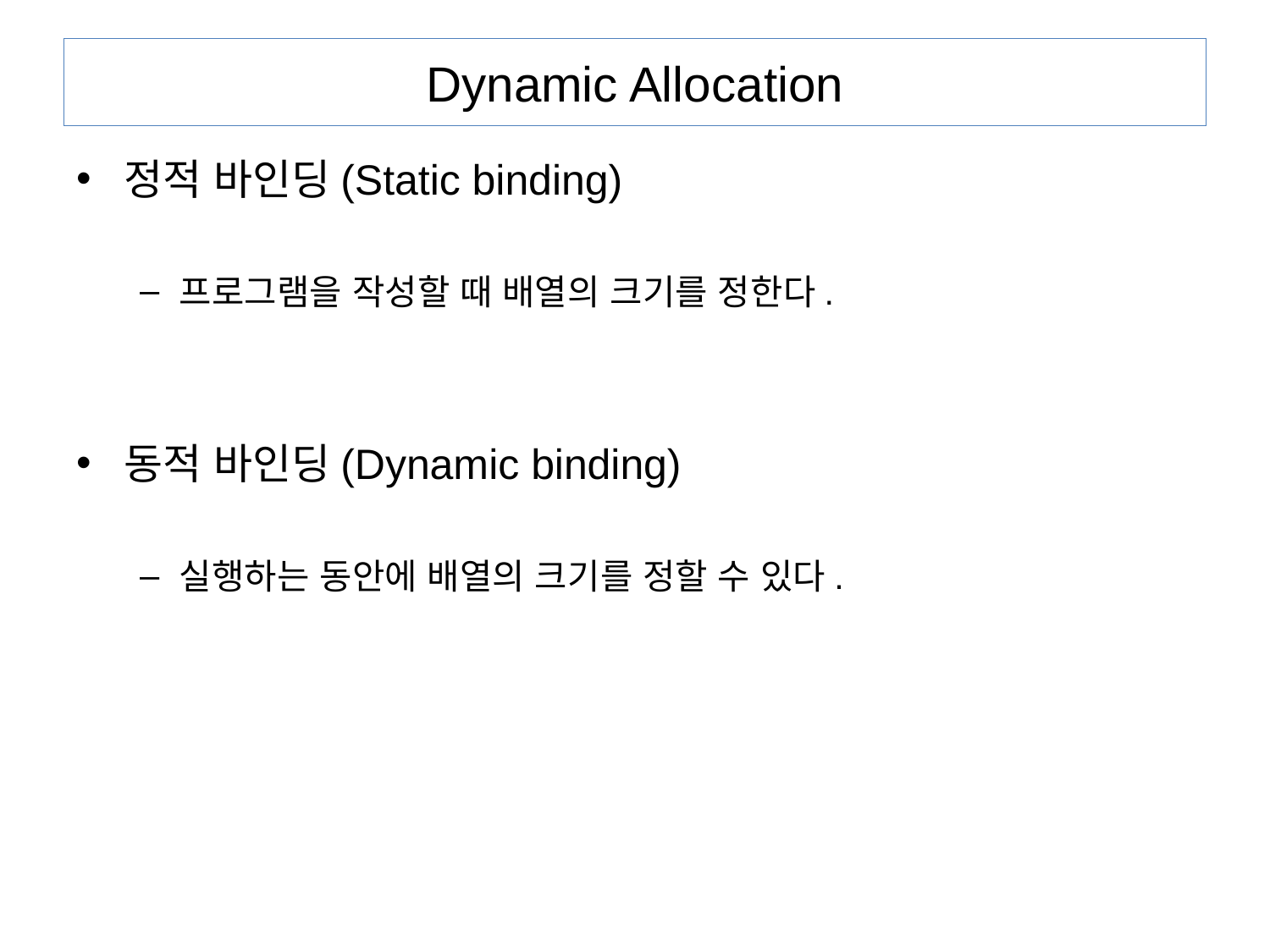

# Dynamic Allocation
정적 바인딩(Static binding)

프로그램을 작성할 때 배열의 크기를 정한다.

동적 바인딩(Dynamic binding)

실행하는 동안에 배열의 크기를 정할 수 있다.